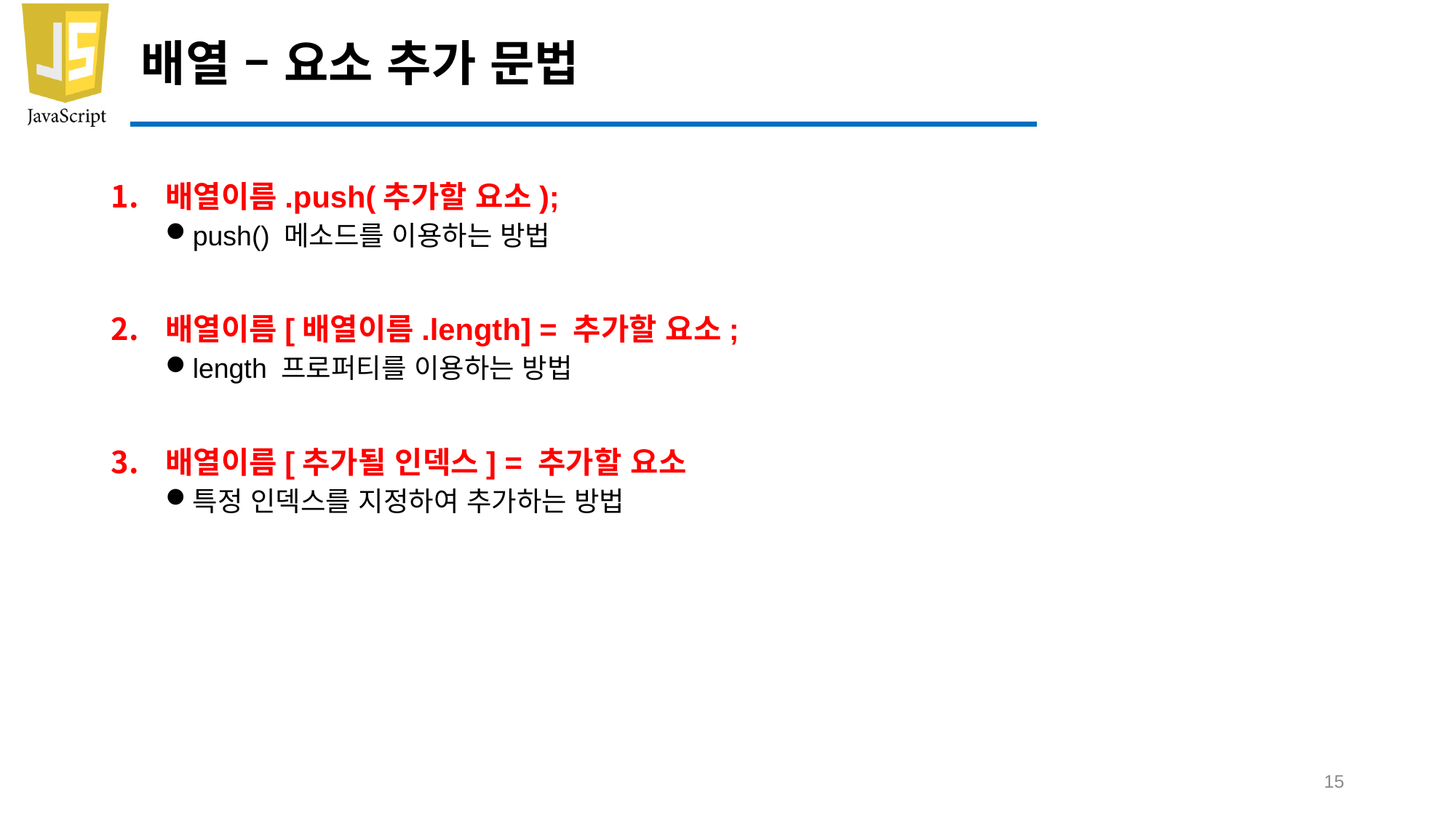

# 배열 – 요소 추가 문법
배열이름.push(추가할 요소);
push() 메소드를 이용하는 방법

배열이름[배열이름.length] = 추가할 요소;
length 프로퍼티를 이용하는 방법

배열이름[추가될 인덱스] = 추가할 요소
특정 인덱스를 지정하여 추가하는 방법
15